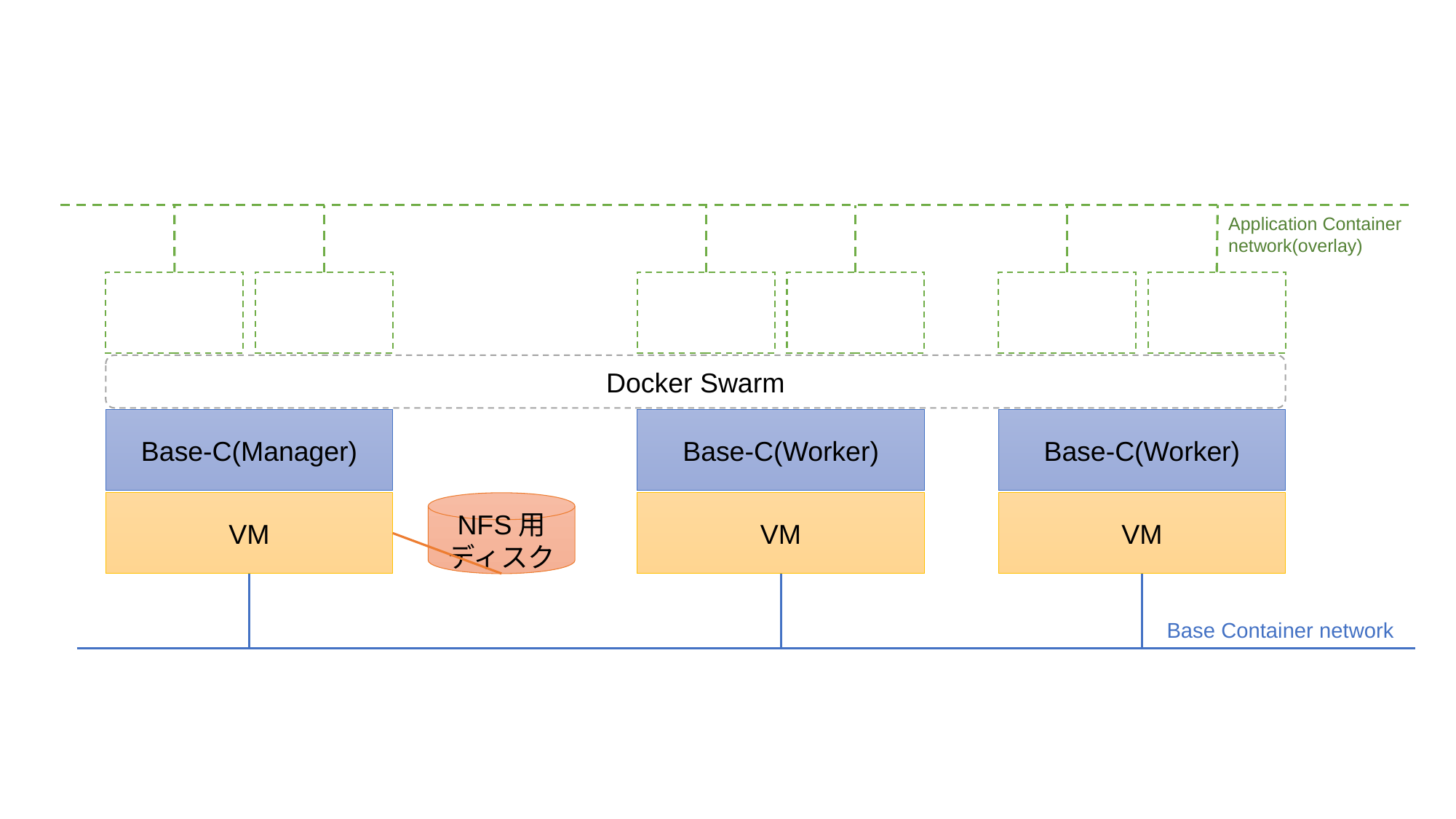

Application Container  network(overlay)

Base-C(Manager)
VM

Base-C(Worker)
VM

Base-C(Worker)
VM
Docker Swarm
NFS用ディスク
Base Container network